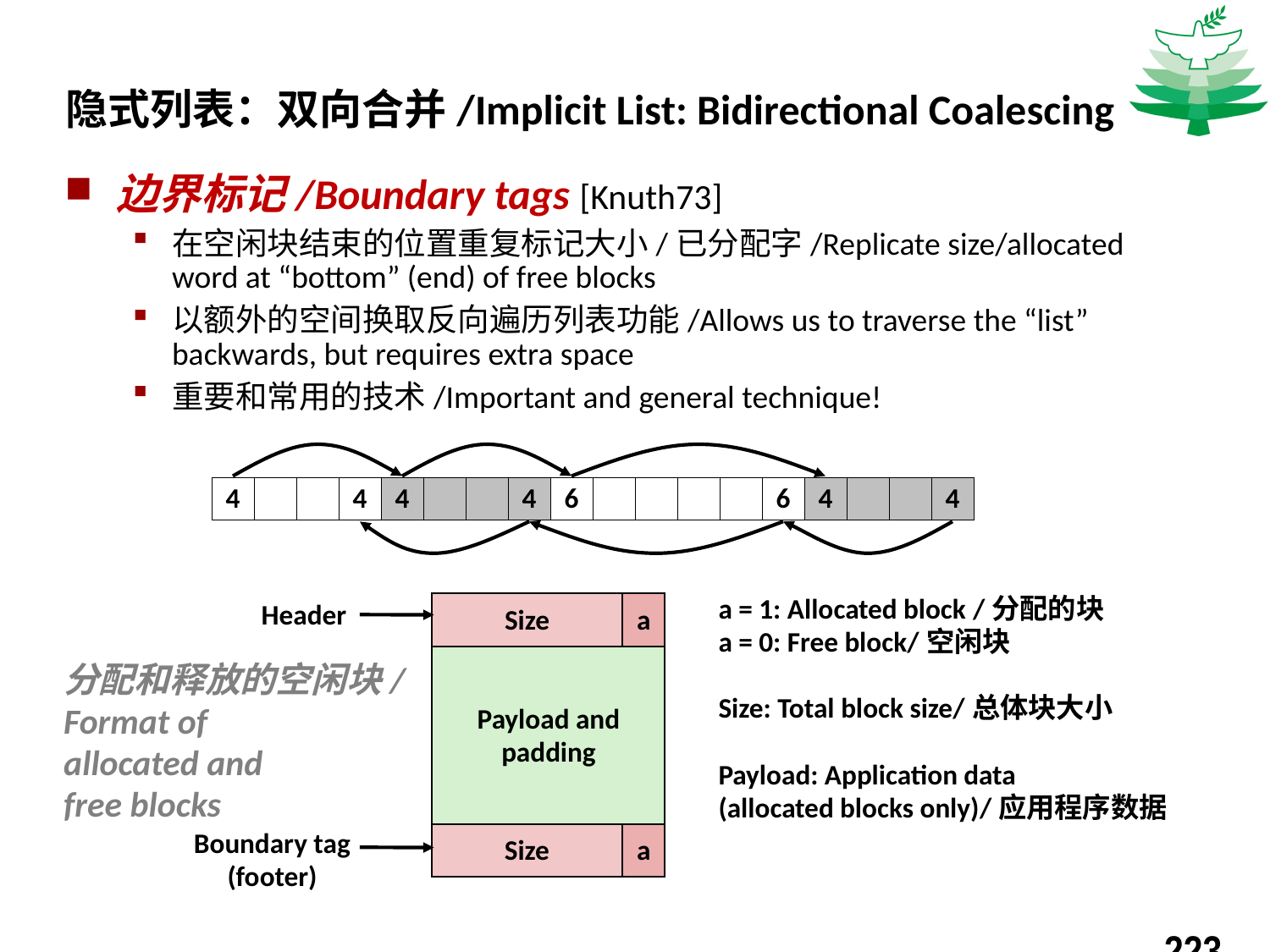

# 隐式列表：双向合并/Implicit List: Bidirectional Coalescing
边界标记/Boundary tags [Knuth73]
在空闲块结束的位置重复标记大小/已分配字/Replicate size/allocated word at “bottom” (end) of free blocks
以额外的空间换取反向遍历列表功能/Allows us to traverse the “list” backwards, but requires extra space
重要和常用的技术/Important and general technique!

4

4
4

4
6

6
4

4

a = 1: Allocated block /分配的块
a = 0: Free block/空闲块

Size: Total block size/总体块大小

Payload: Application data
(allocated blocks only)/应用程序数据

Header
Size
a

Payload and
padding
分配和释放的空闲块/
Format of
allocated and
free blocks
Boundary tag
(footer)
Size
a